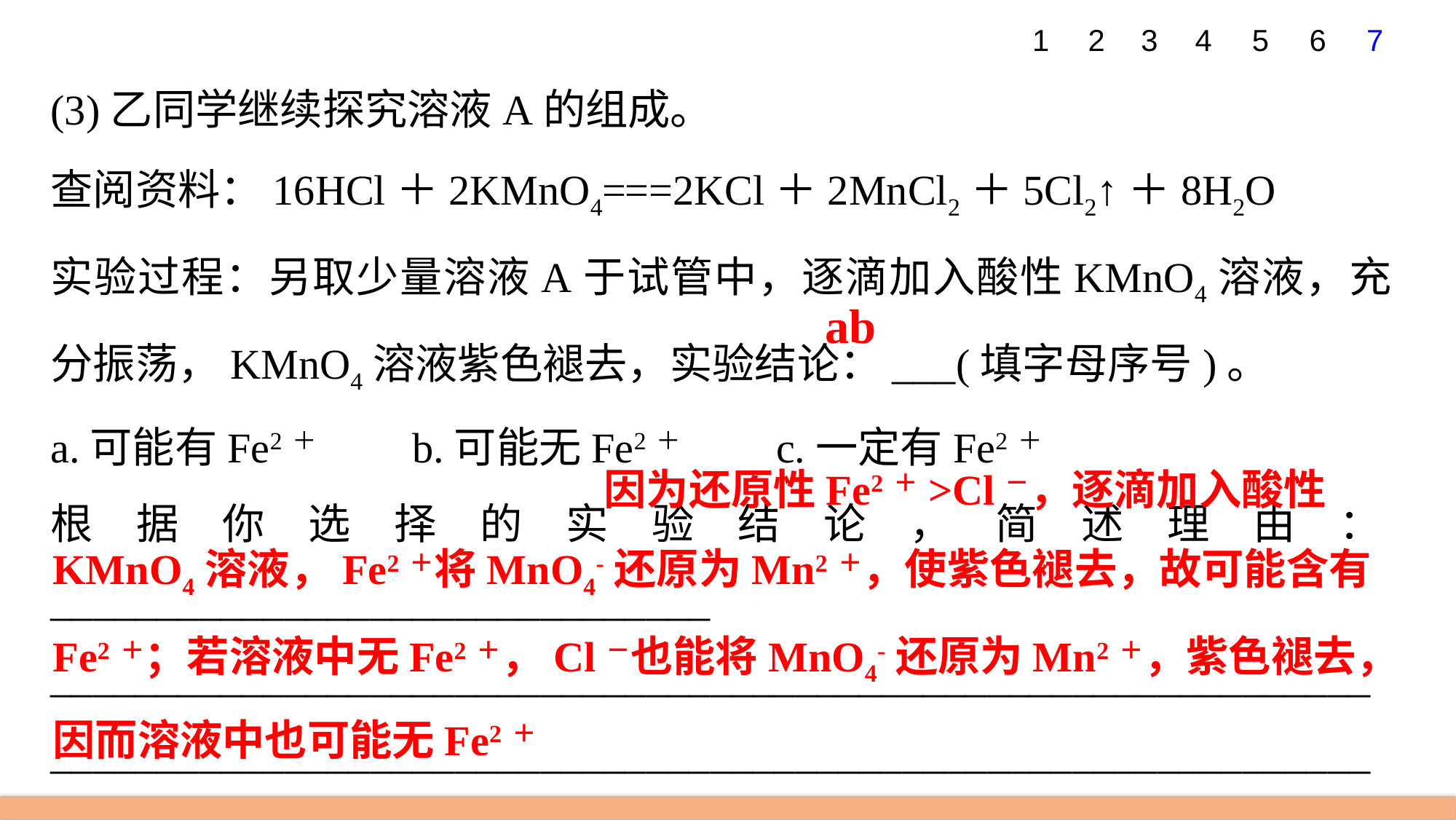

1
2
3
4
5
6
7
(3)乙同学继续探究溶液A的组成。
查阅资料：16HCl＋2KMnO4===2KCl＋2MnCl2＋5Cl2↑＋8H2O
实验过程：另取少量溶液A于试管中，逐滴加入酸性KMnO4溶液，充分振荡，KMnO4溶液紫色褪去，实验结论：___(填字母序号)。
a.可能有Fe2＋　　b.可能无Fe2＋　　c.一定有Fe2＋
根据你选择的实验结论，简述理由：_______________________________
____________________________________________________________________________________________________________________________________________________。
ab
				           因为还原性Fe2＋>Cl－，逐滴加入酸性KMnO4溶液，Fe2＋将MnO4-还原为Mn2＋，使紫色褪去，故可能含有Fe2＋；若溶液中无Fe2＋，Cl－也能将MnO4-还原为Mn2＋，紫色褪去，
因而溶液中也可能无Fe2＋